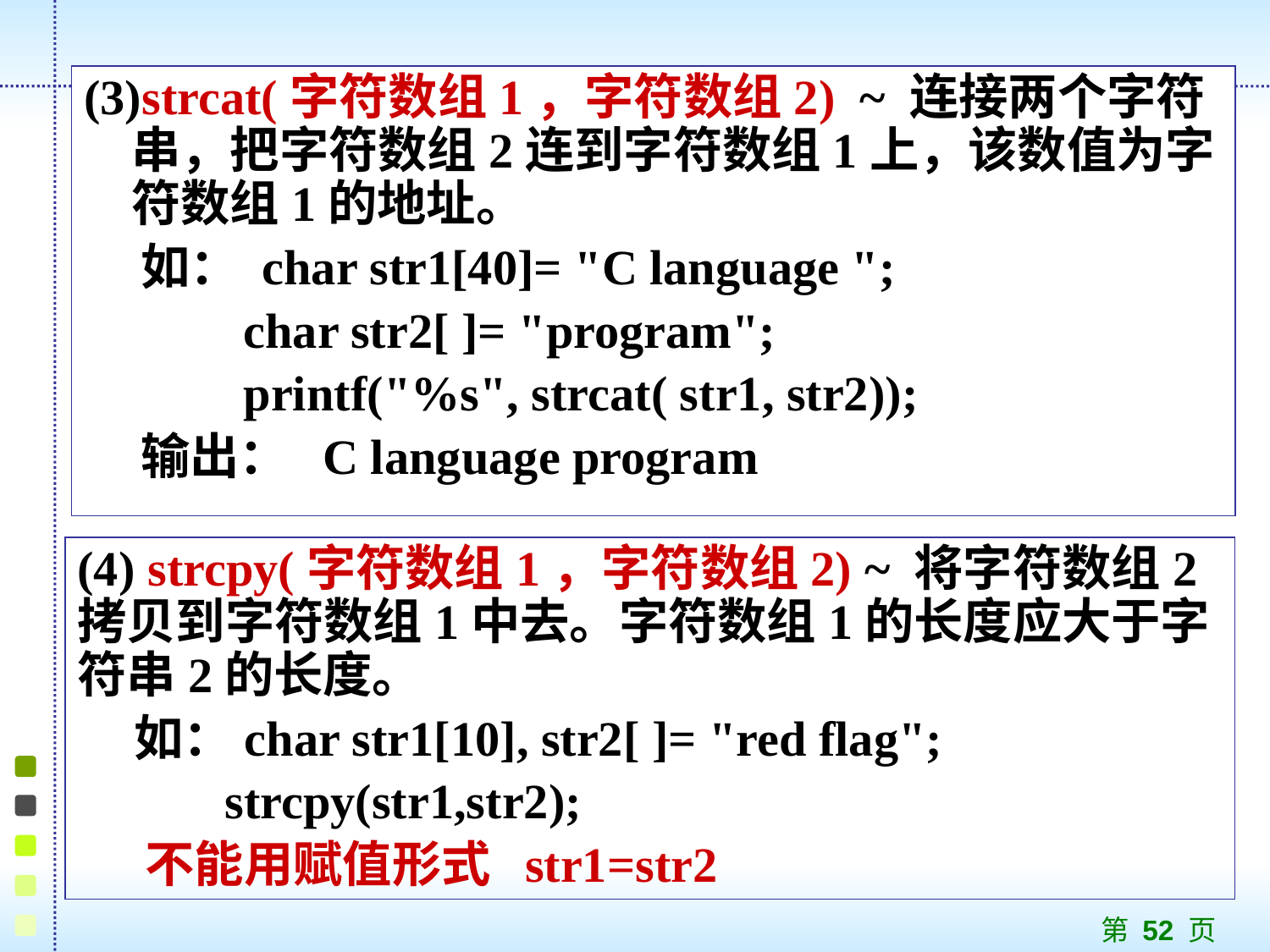

(3)strcat(字符数组1，字符数组2)  ~ 连接两个字符串，把字符数组2连到字符数组1上，该数值为字符数组1的地址。
    如： char str1[40]= "C language ";
             char str2[ ]= "program";
             printf("%s", strcat( str1, str2));
    输出：  C language program
(4) strcpy(字符数组1，字符数组2) ~ 将字符数组2拷贝到字符数组1中去。字符数组1的长度应大于字符串2的长度。
    如：char str1[10], str2[ ]= "red flag";
            strcpy(str1,str2);
     不能用赋值形式  str1=str2
   第 52 页